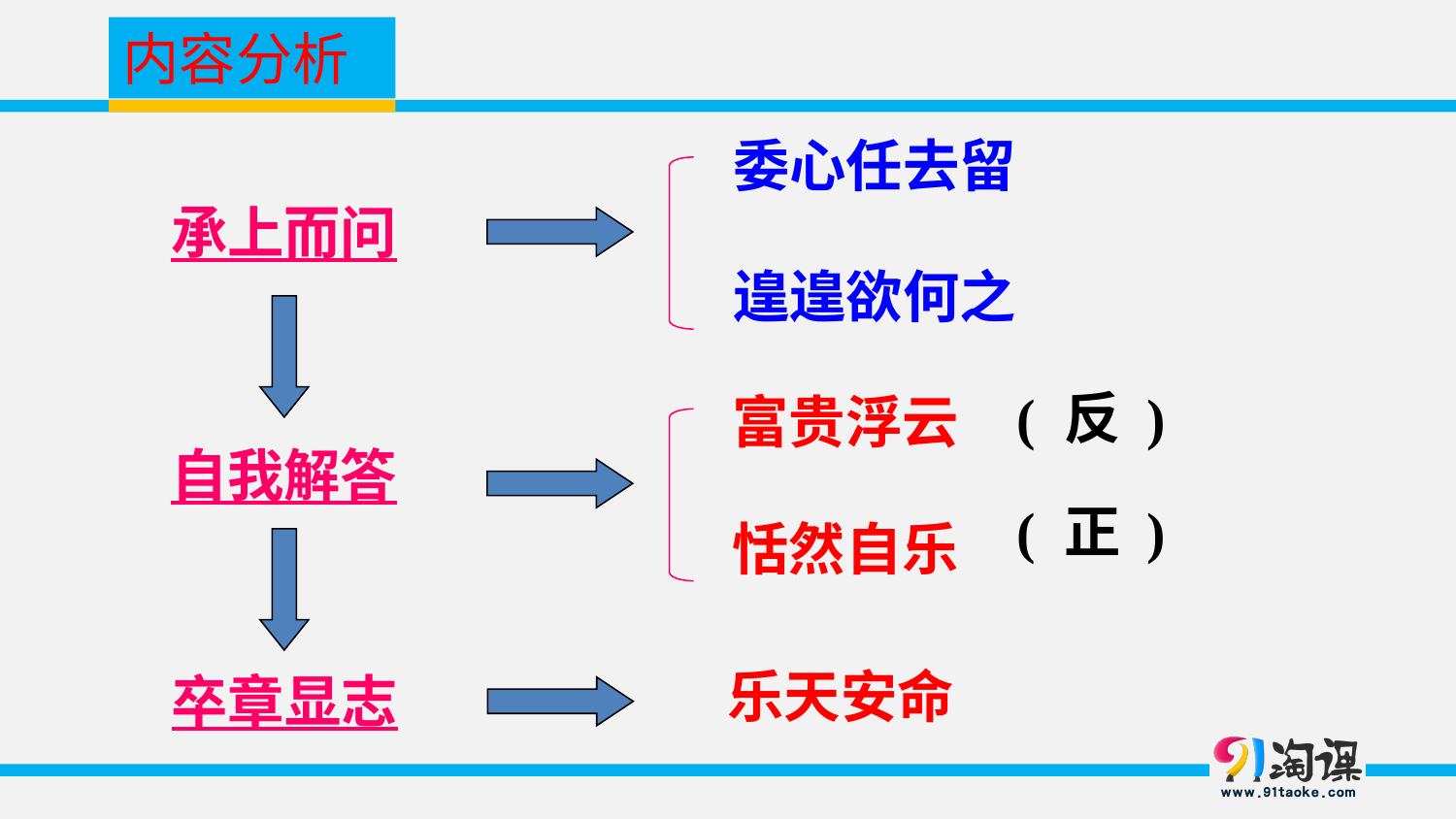

内容分析
委心任去留

承上而问

遑遑欲何之

( 反 )
富贵浮云

自我解答

( 正 )
恬然自乐

乐天安命
卒章显志